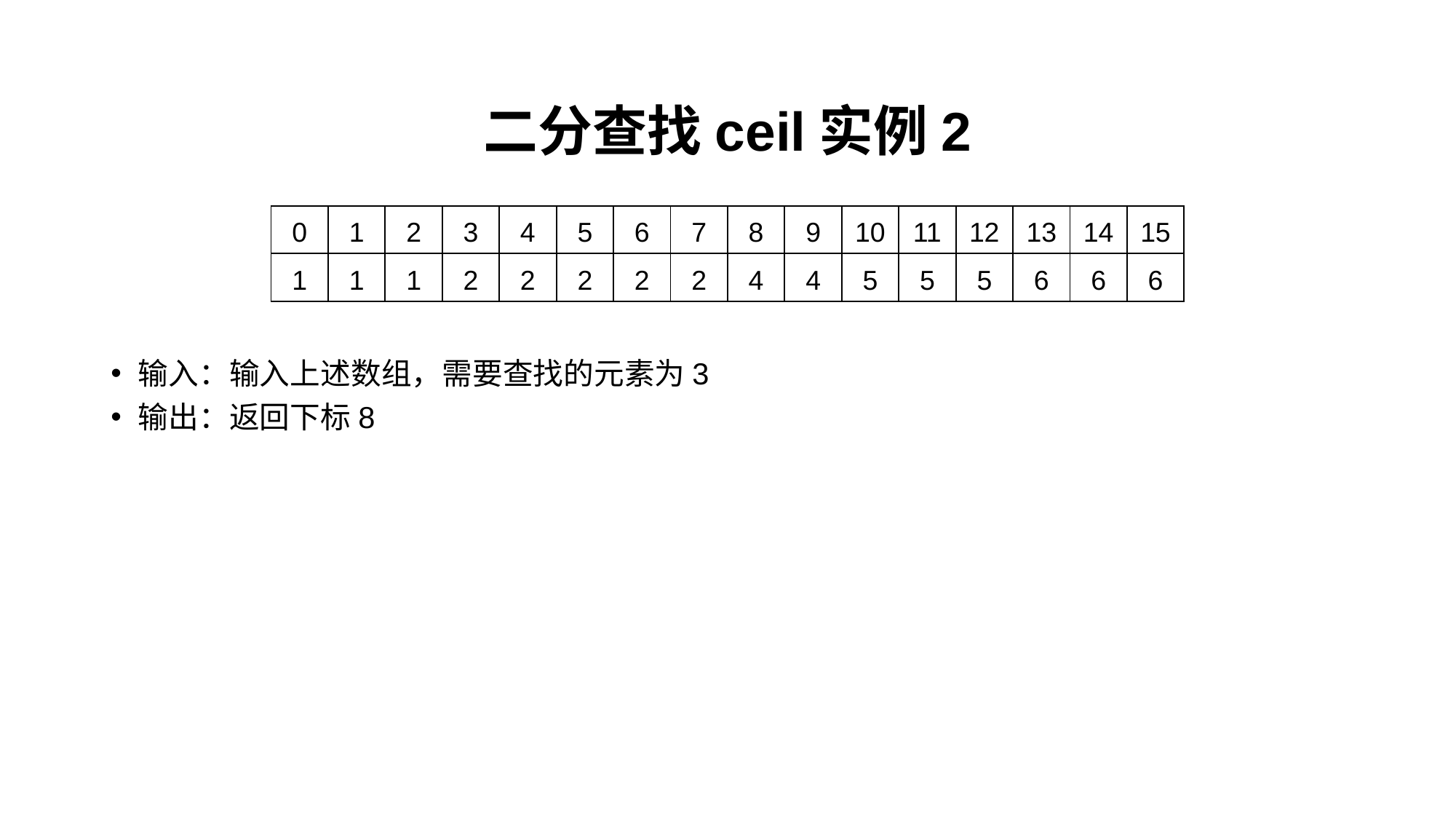

# 二分查找ceil实例2
| 0 | 1 | 2 | 3 | 4 | 5 | 6 | 7 | 8 | 9 | 10 | 11 | 12 | 13 | 14 | 15 |
| --- | --- | --- | --- | --- | --- | --- | --- | --- | --- | --- | --- | --- | --- | --- | --- |
| 1 | 1 | 1 | 2 | 2 | 2 | 2 | 2 | 4 | 4 | 5 | 5 | 5 | 6 | 6 | 6 |

输入：输入上述数组，需要查找的元素为3
输出：返回下标8